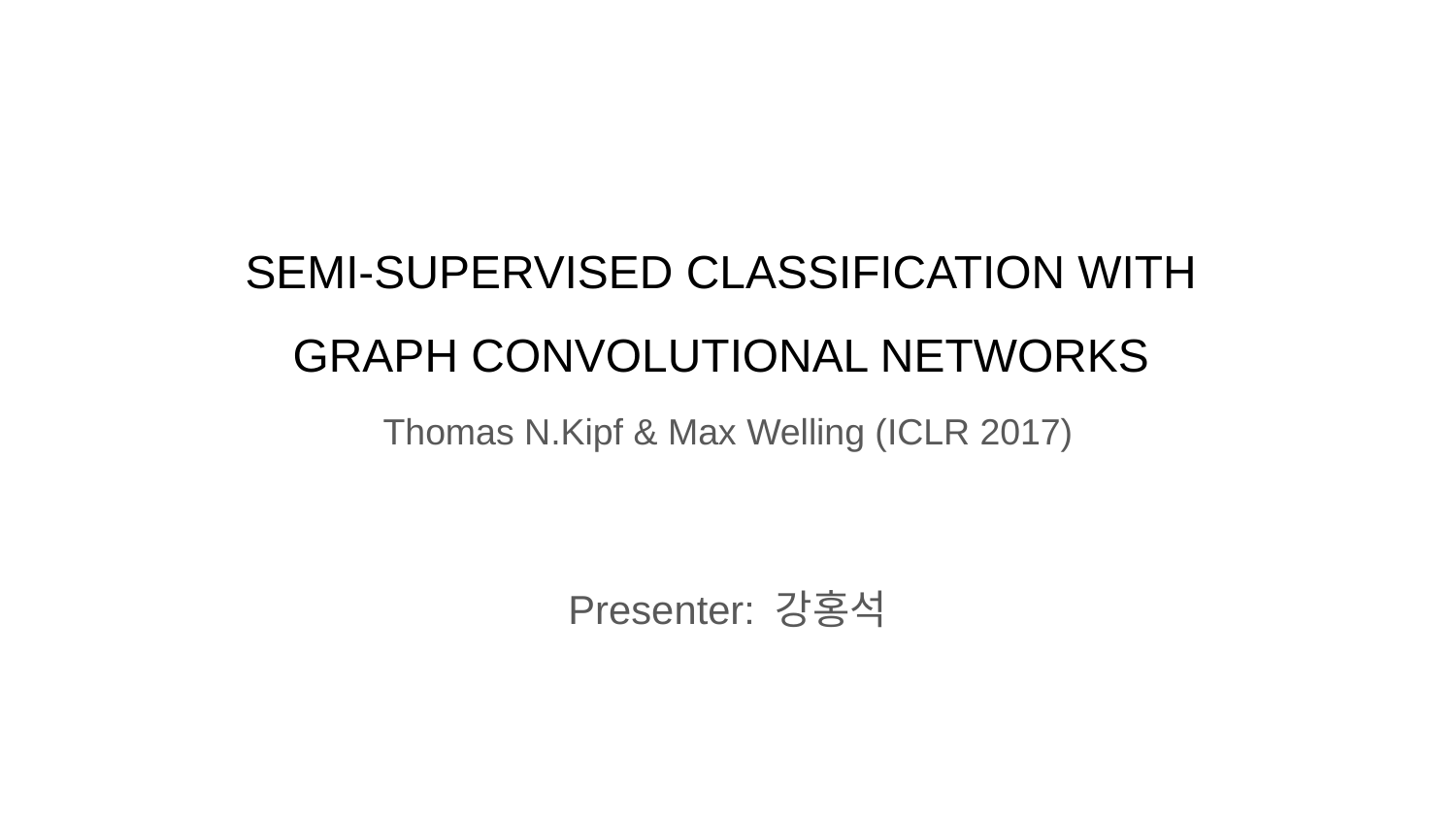

# SEMI-SUPERVISED CLASSIFICATION WITH
GRAPH CONVOLUTIONAL NETWORKS
Thomas N.Kipf & Max Welling (ICLR 2017)

Presenter: 강홍석